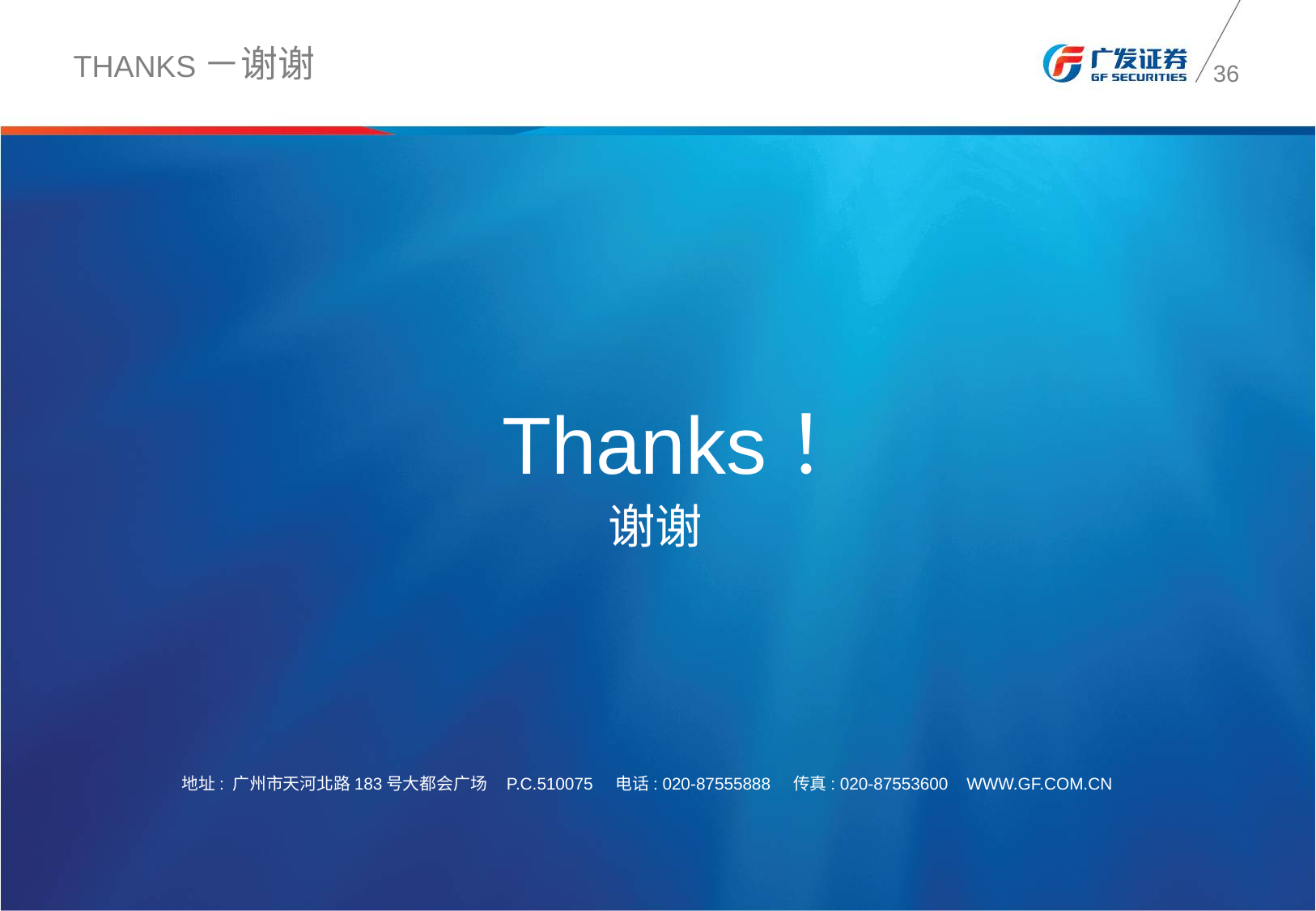

THANKS－谢谢
36
Thanks！
谢谢
地址: 广州市天河北路183号大都会广场    P.C.510075    电话: 020-87555888    传真: 020-87553600    WWW.GF.COM.CN